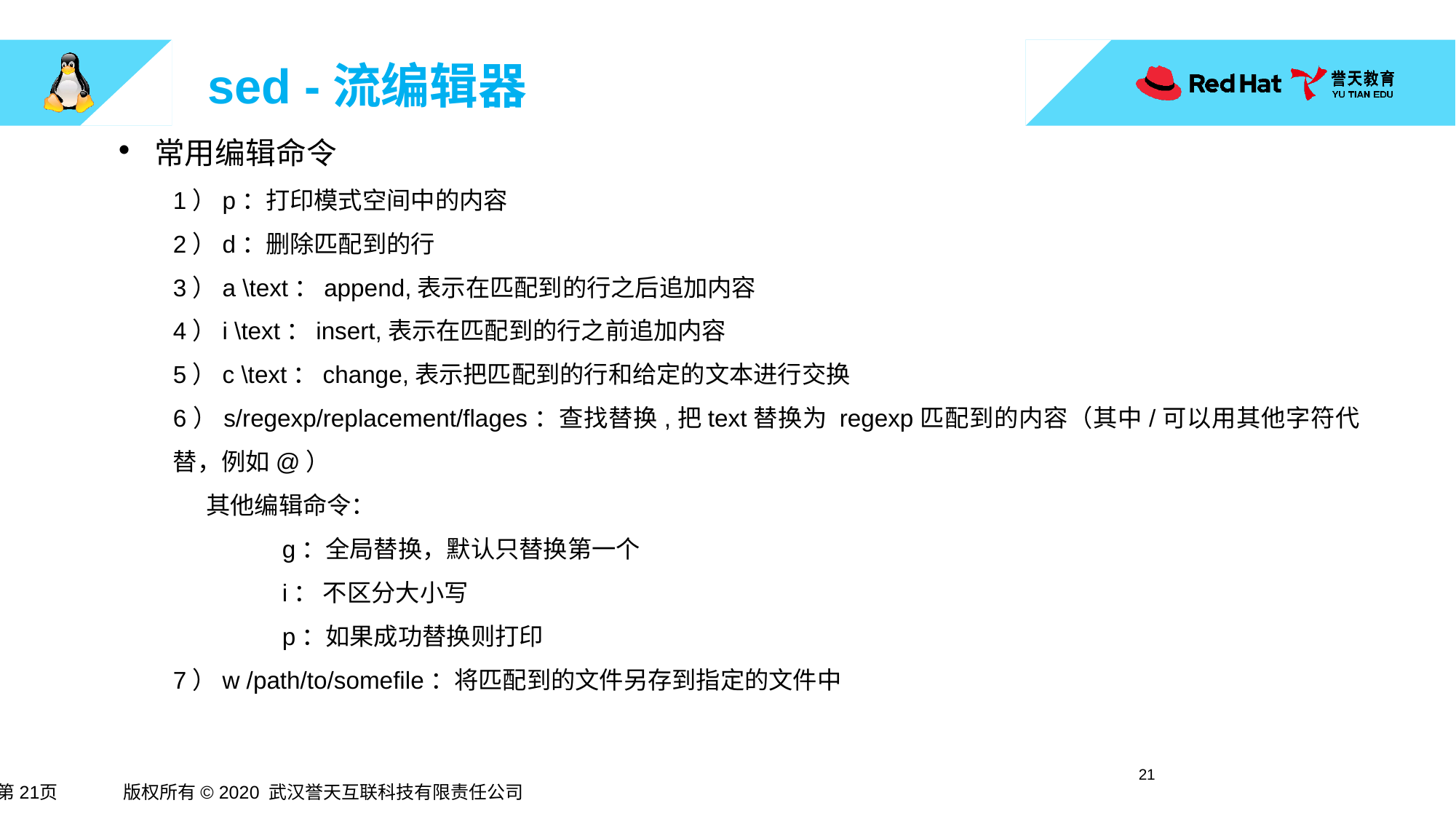

# sed -流编辑器
常用编辑命令
1）p：打印模式空间中的内容
2）d：删除匹配到的行
3）a \text：append,表示在匹配到的行之后追加内容
4）i \text：insert,表示在匹配到的行之前追加内容
5）c \text：change,表示把匹配到的行和给定的文本进行交换
6）s/regexp/replacement/flages：查找替换,把text替换为 regexp匹配到的内容（其中/可以用其他字符代替，例如@）
     其他编辑命令：
	g：全局替换，默认只替换第一个
	i： 不区分大小写
	p：如果成功替换则打印
7）w /path/to/somefile：将匹配到的文件另存到指定的文件中
21